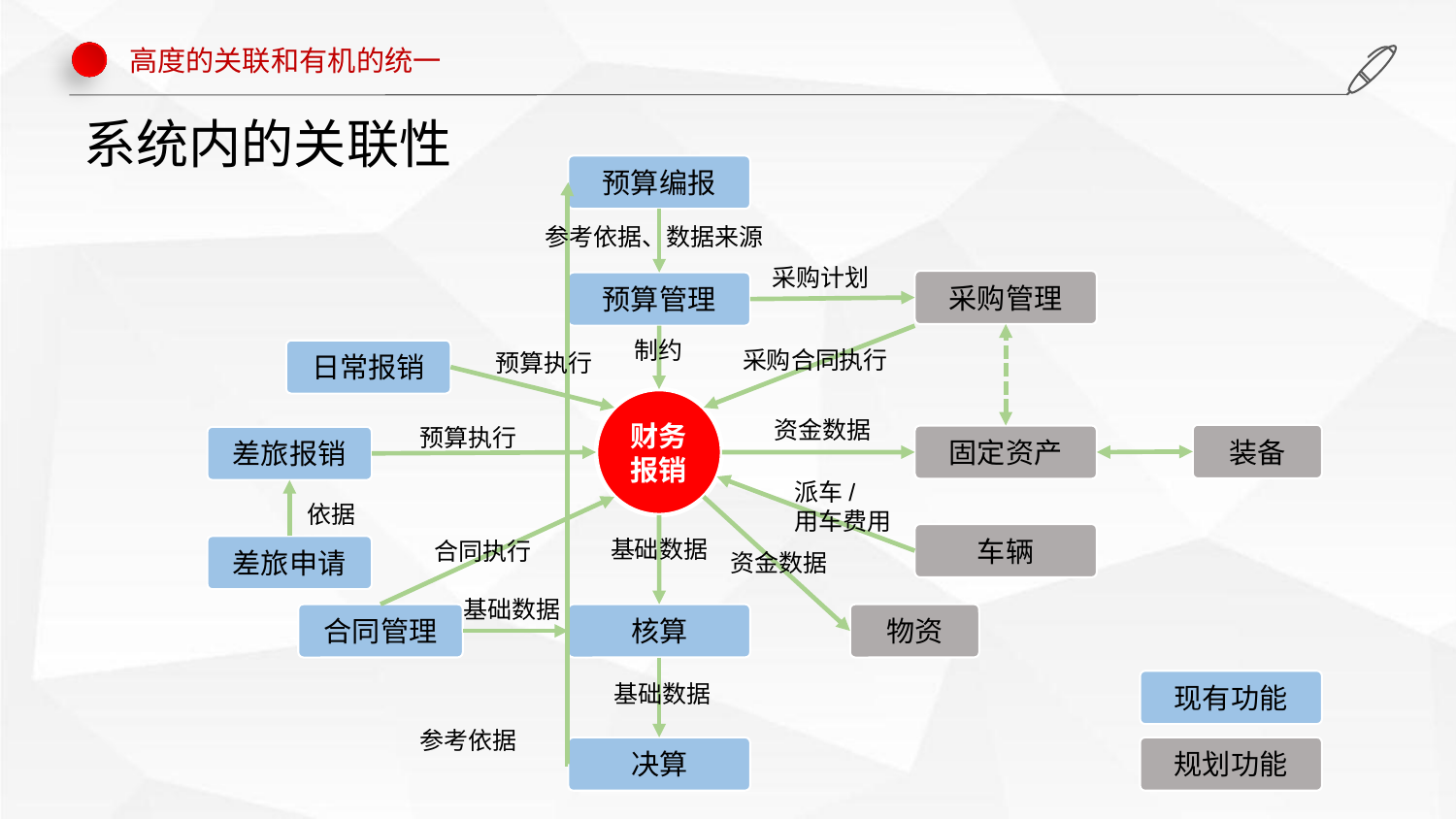

高度的关联和有机的统一

系统内的关联性
预算编报
参考依据、数据来源
采购计划
采购管理
预算管理
制约
采购合同执行
日常报销
预算执行
财务报销
资金数据
预算执行
装备
固定资产
差旅报销
派车/
用车费用
依据
车辆
基础数据
合同执行
差旅申请
资金数据
基础数据
合同管理
核算
物资
现有功能
基础数据
参考依据
规划功能
决算